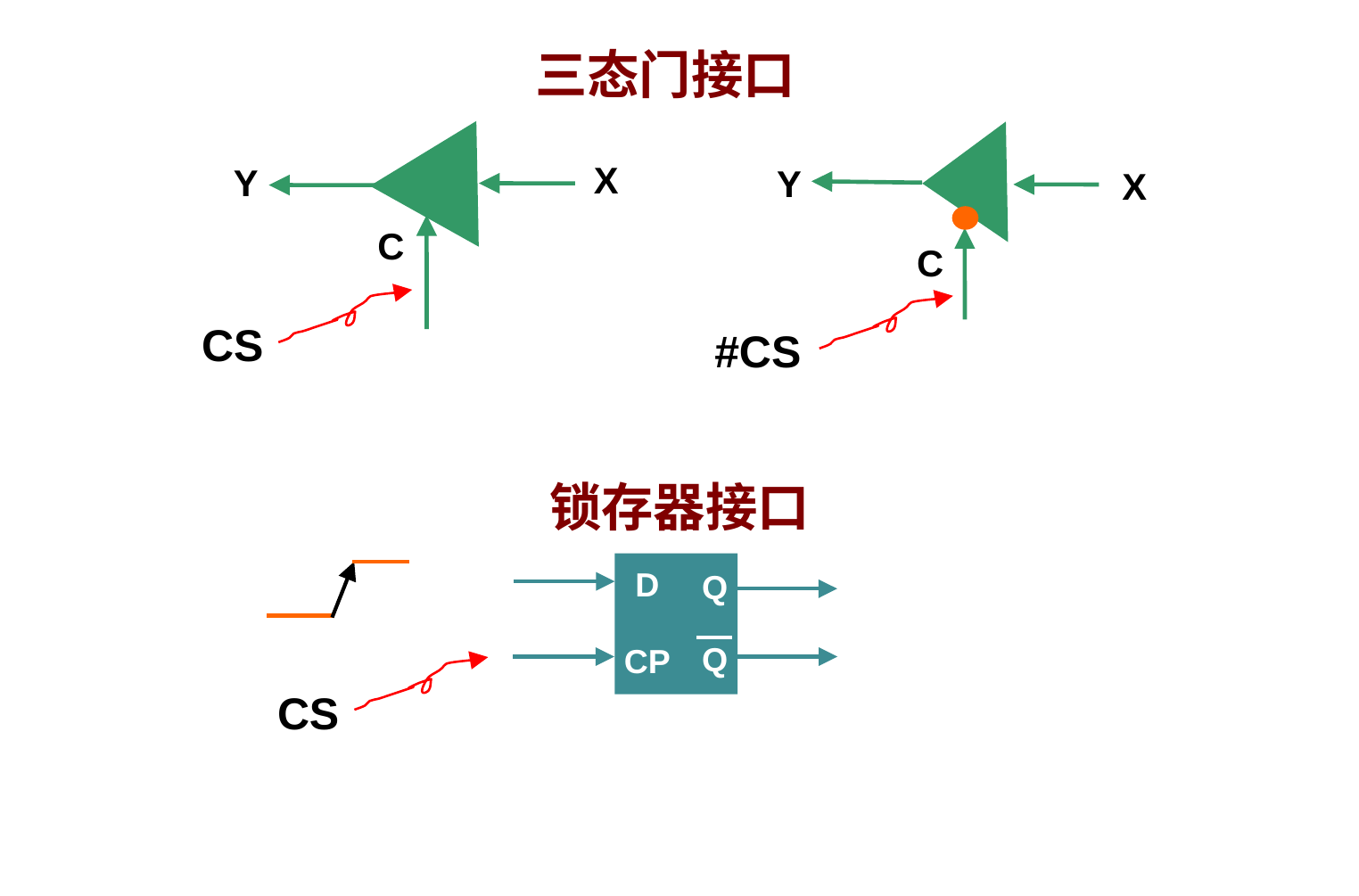

# 三态门接口

X
Y

C

Y
X

C

CS
#CS
锁存器接口

D
Q
Q
CP

CS